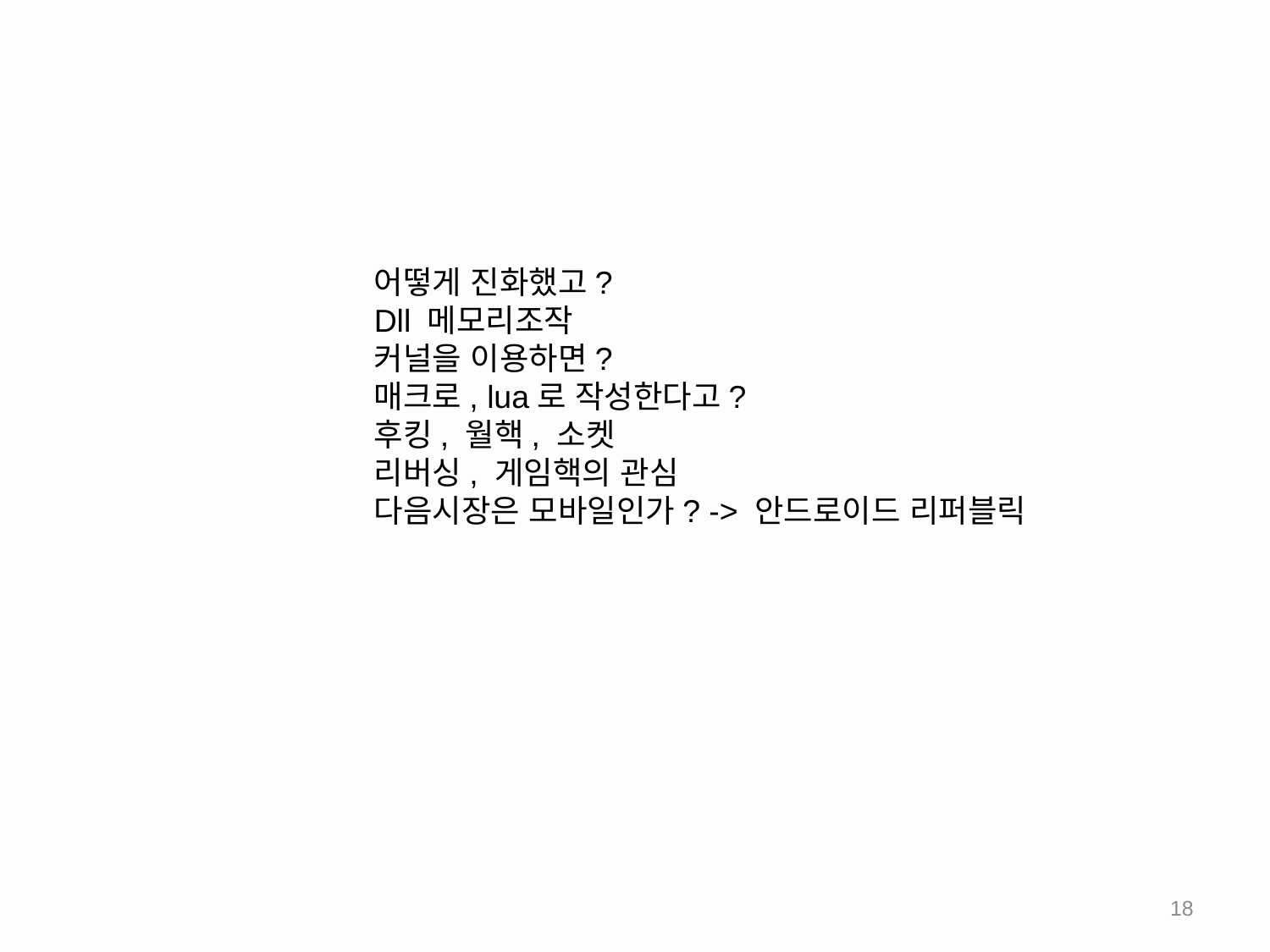

어떻게 진화했고?
Dll 메모리조작
커널을 이용하면?
매크로, lua로 작성한다고?
후킹, 월핵, 소켓
리버싱, 게임핵의 관심
다음시장은 모바일인가? -> 안드로이드 리퍼블릭
18